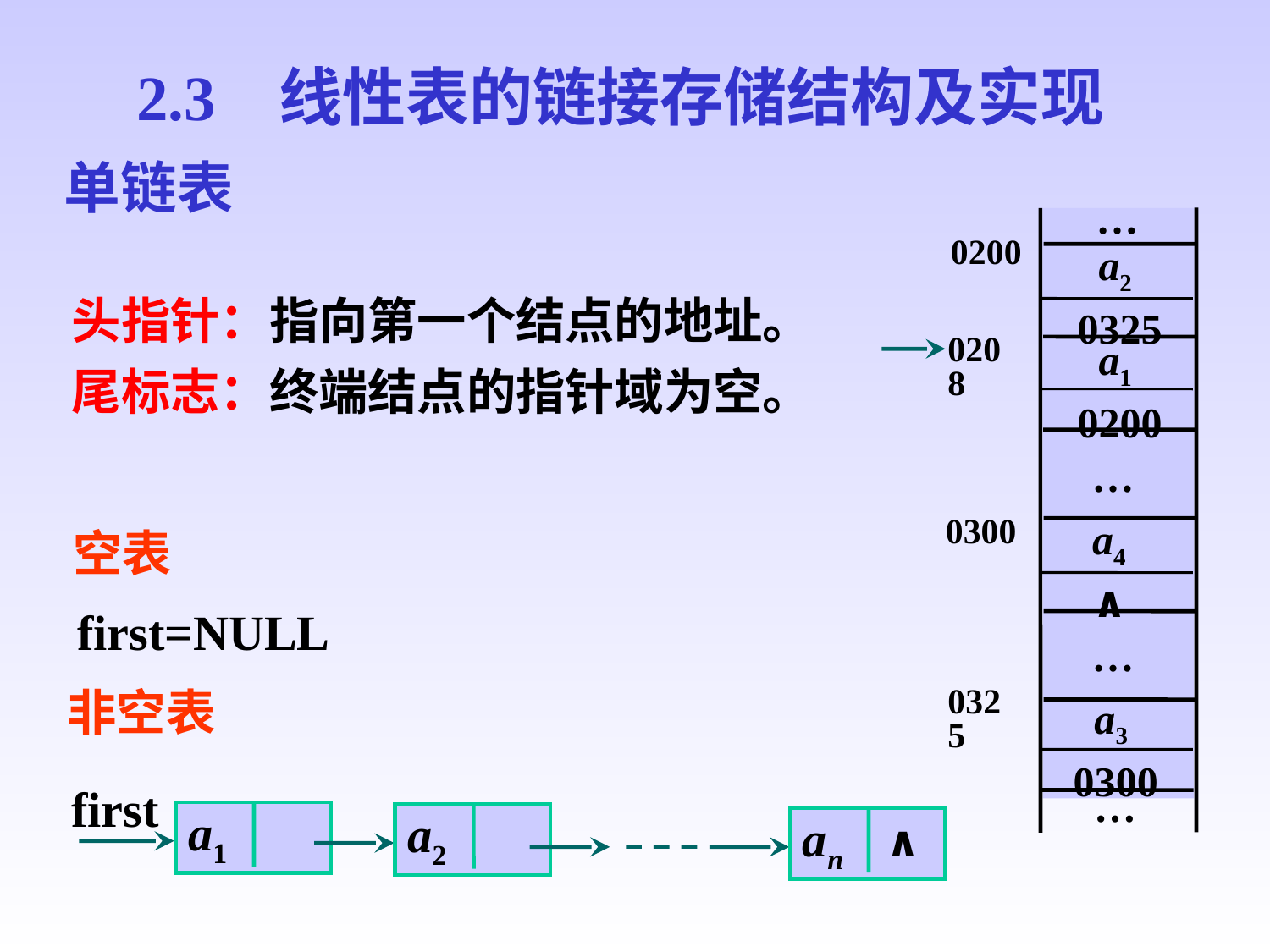

2.3   线性表的链接存储结构及实现
单链表
…

  a2
0325
0200

  a1
0200
0208

…
  a4
  ∧
0300

…
  a3
0300
0325

…

头指针：指向第一个结点的地址。
尾标志：终端结点的指针域为空。
空表
first=NULL
非空表
first
a1

a2

∧
an